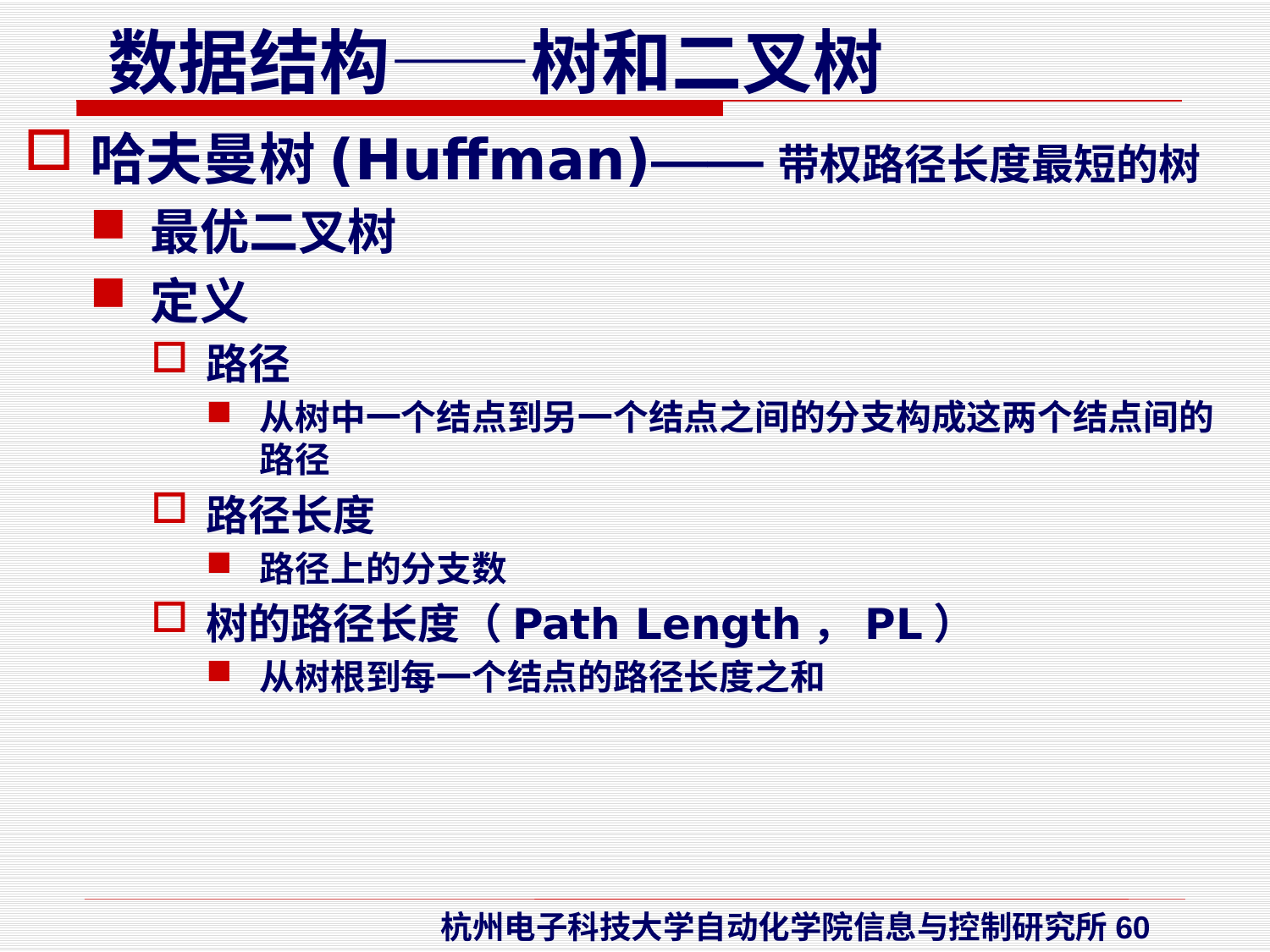

哈夫曼树(Huffman)——带权路径长度最短的树
最优二叉树
定义
路径
从树中一个结点到另一个结点之间的分支构成这两个结点间的路径
路径长度
路径上的分支数
树的路径长度（Path Length，PL）
从树根到每一个结点的路径长度之和